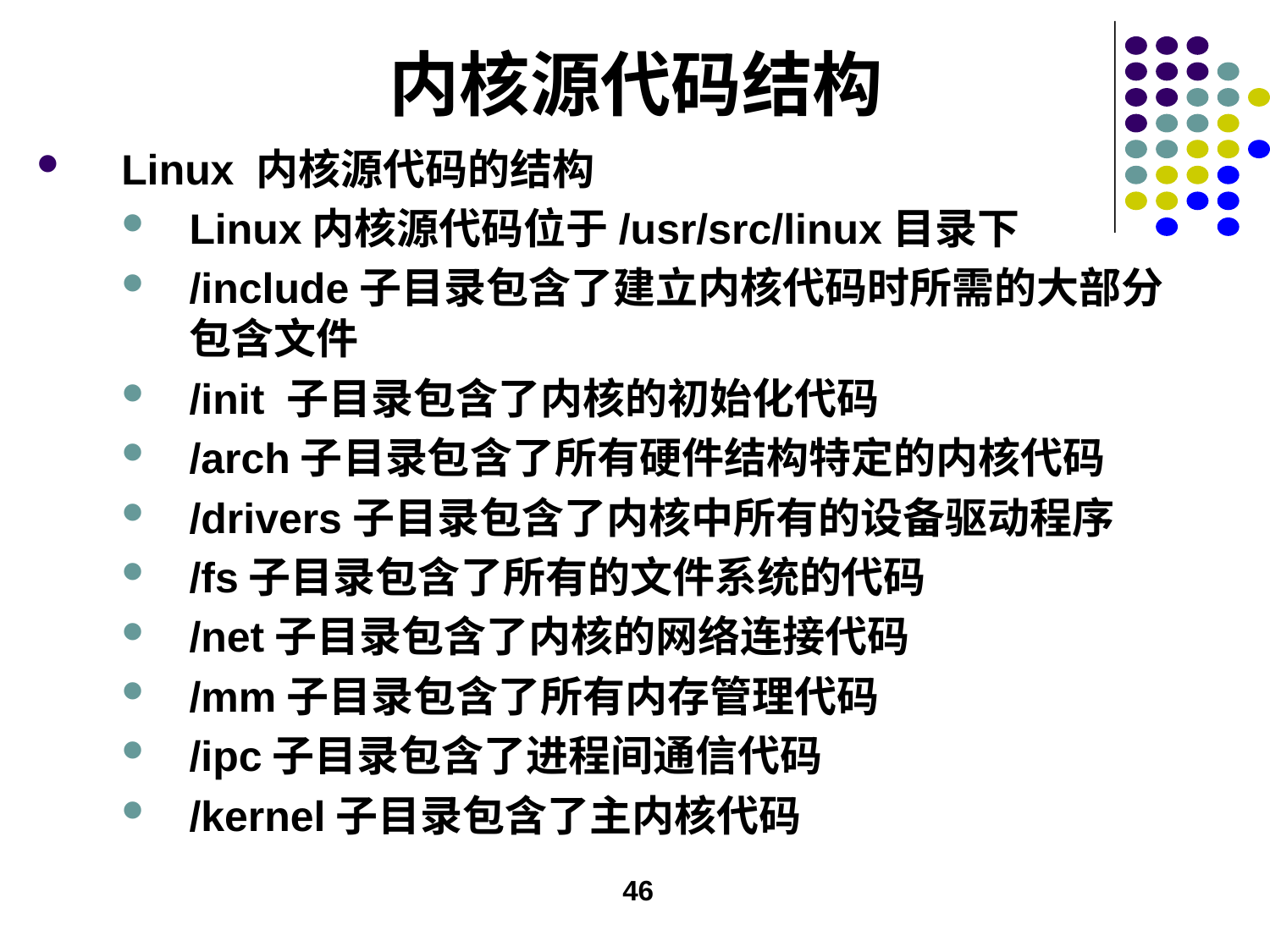

# 内核源代码结构
Linux 内核源代码的结构
Linux内核源代码位于/usr/src/linux目录下
/include子目录包含了建立内核代码时所需的大部分包含文件
/init 子目录包含了内核的初始化代码
/arch子目录包含了所有硬件结构特定的内核代码
/drivers子目录包含了内核中所有的设备驱动程序
/fs子目录包含了所有的文件系统的代码
/net子目录包含了内核的网络连接代码
/mm子目录包含了所有内存管理代码
/ipc子目录包含了进程间通信代码
/kernel子目录包含了主内核代码
46